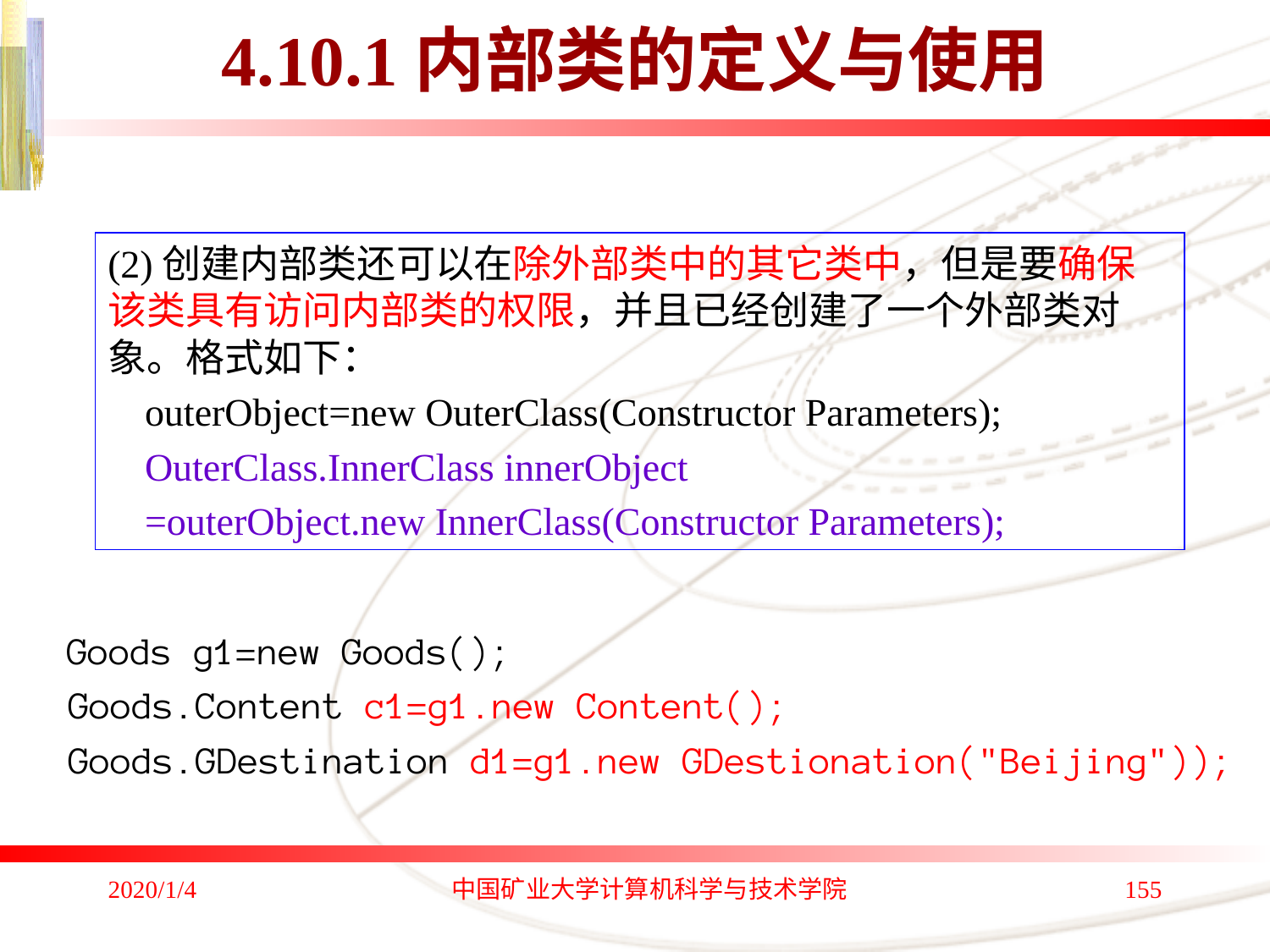

# 4.10.1内部类的定义与使用
(2)创建内部类还可以在除外部类中的其它类中，但是要确保该类具有访问内部类的权限，并且已经创建了一个外部类对象。格式如下：
outerObject=new OuterClass(Constructor Parameters);
OuterClass.InnerClass innerObject
=outerObject.new InnerClass(Constructor Parameters);
  Goods g1=new Goods();
 Goods.Content c1=g1.new Content();
 Goods.GDestination d1=g1.new GDestionation("Beijing"));

2020/1/4
中国矿业大学计算机科学与技术学院
155